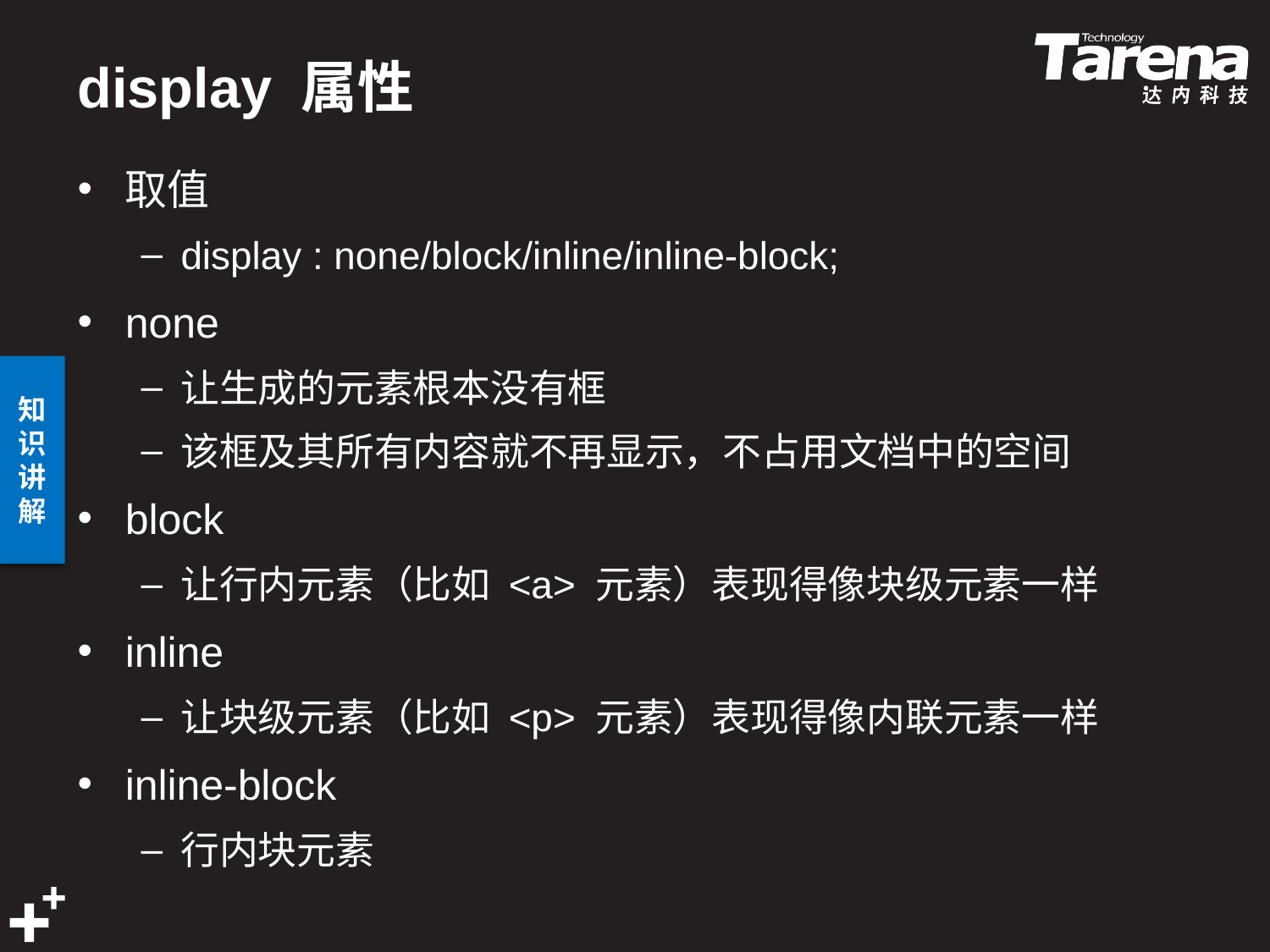

# display 属性
取值
display : none/block/inline/inline-block;
none
让生成的元素根本没有框
该框及其所有内容就不再显示，不占用文档中的空间
block
让行内元素（比如 <a> 元素）表现得像块级元素一样
inline
让块级元素（比如 <p> 元素）表现得像内联元素一样
inline-block
行内块元素